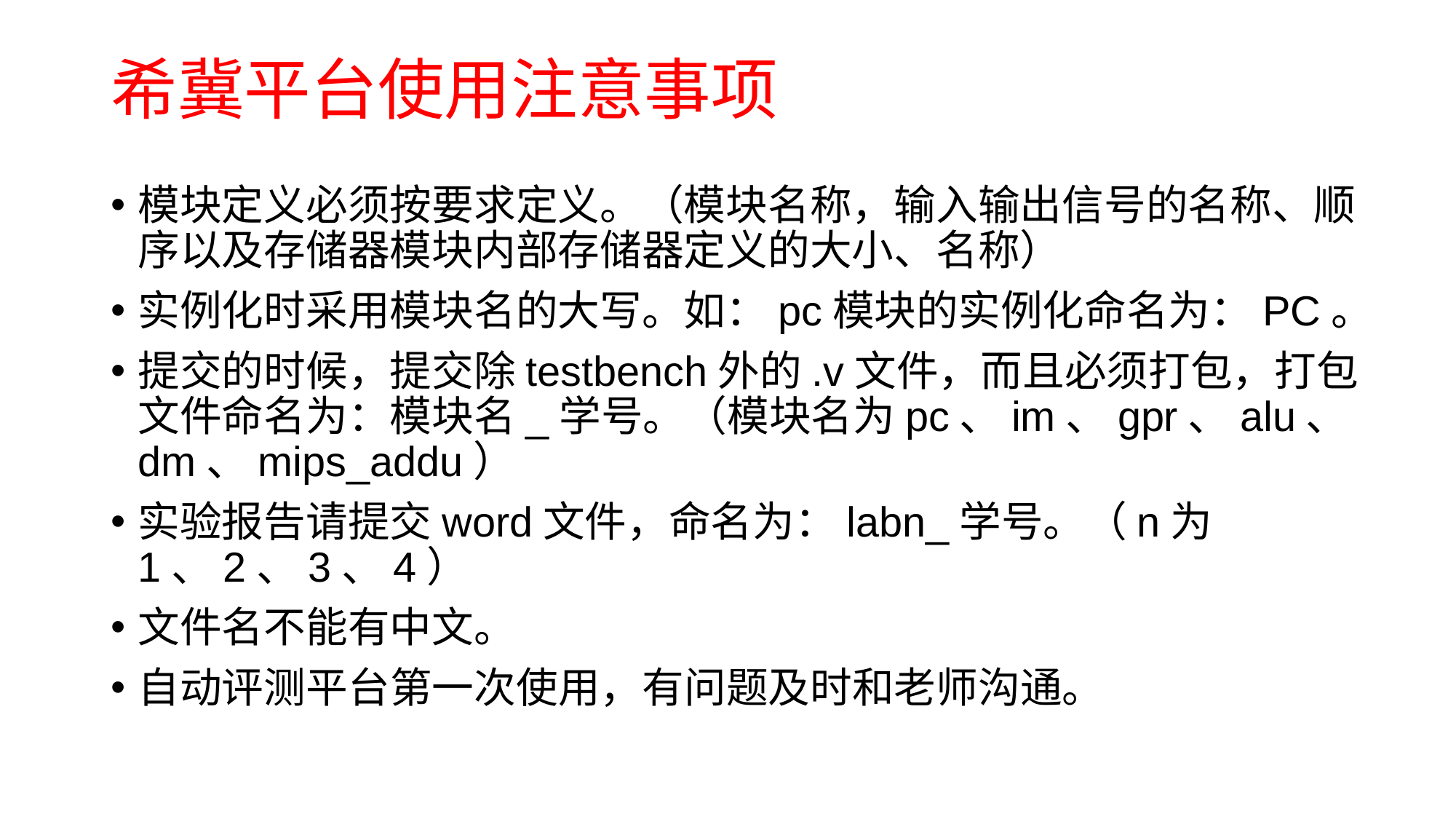

# 希冀平台使用注意事项
模块定义必须按要求定义。（模块名称，输入输出信号的名称、顺序以及存储器模块内部存储器定义的大小、名称）
实例化时采用模块名的大写。如：pc模块的实例化命名为：PC。
提交的时候，提交除testbench外的.v文件，而且必须打包，打包文件命名为：模块名_学号。（模块名为pc、im、gpr、alu、dm、mips_addu）
实验报告请提交word文件，命名为：labn_学号。（n为1、2、3、4）
文件名不能有中文。
自动评测平台第一次使用，有问题及时和老师沟通。